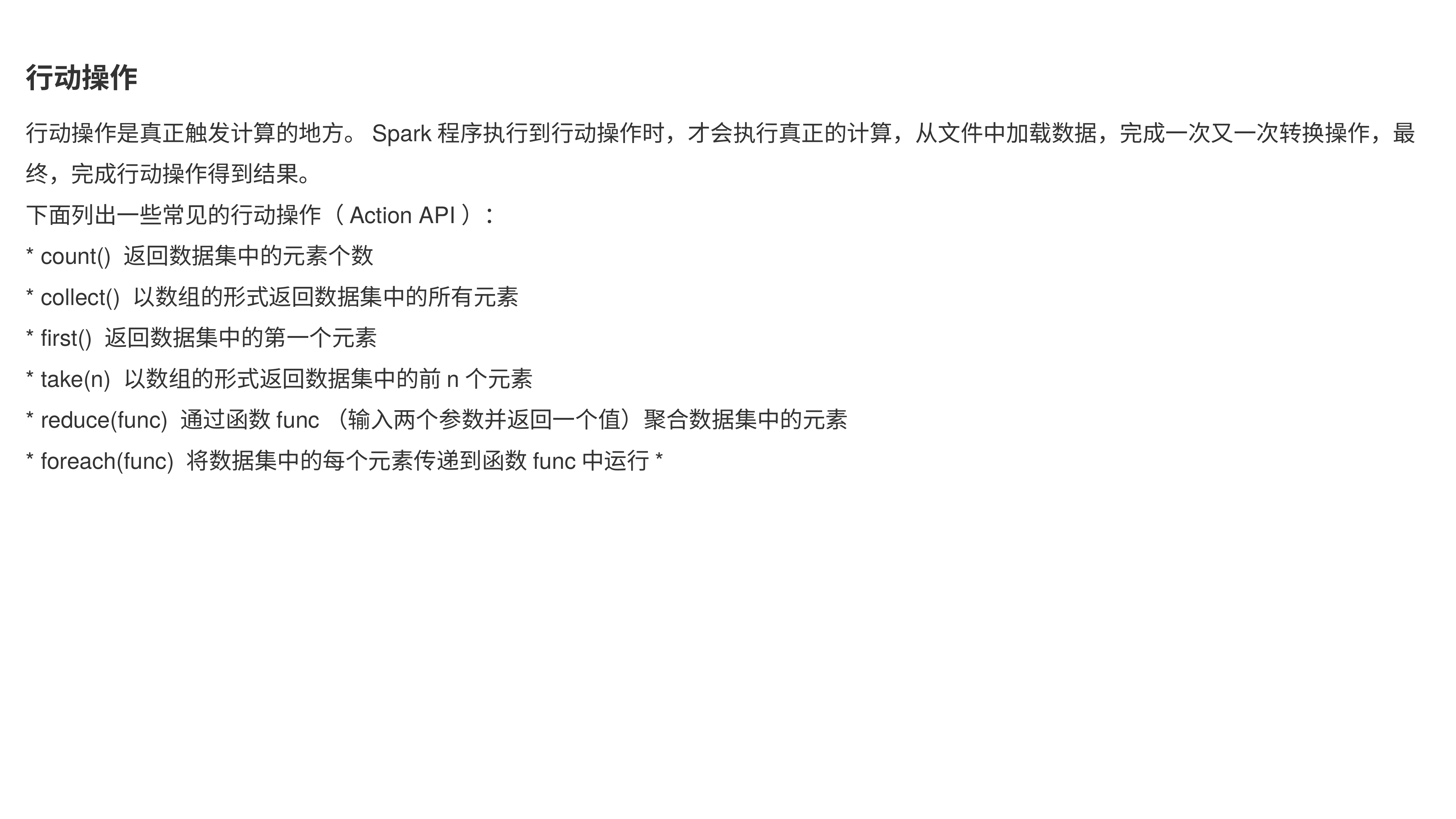

行动操作
行动操作是真正触发计算的地方。Spark程序执行到行动操作时，才会执行真正的计算，从文件中加载数据，完成一次又一次转换操作，最终，完成行动操作得到结果。
下面列出一些常见的行动操作（Action API）：
* count() 返回数据集中的元素个数
* collect() 以数组的形式返回数据集中的所有元素
* first() 返回数据集中的第一个元素
* take(n) 以数组的形式返回数据集中的前n个元素
* reduce(func) 通过函数func（输入两个参数并返回一个值）聚合数据集中的元素
* foreach(func) 将数据集中的每个元素传递到函数func中运行*